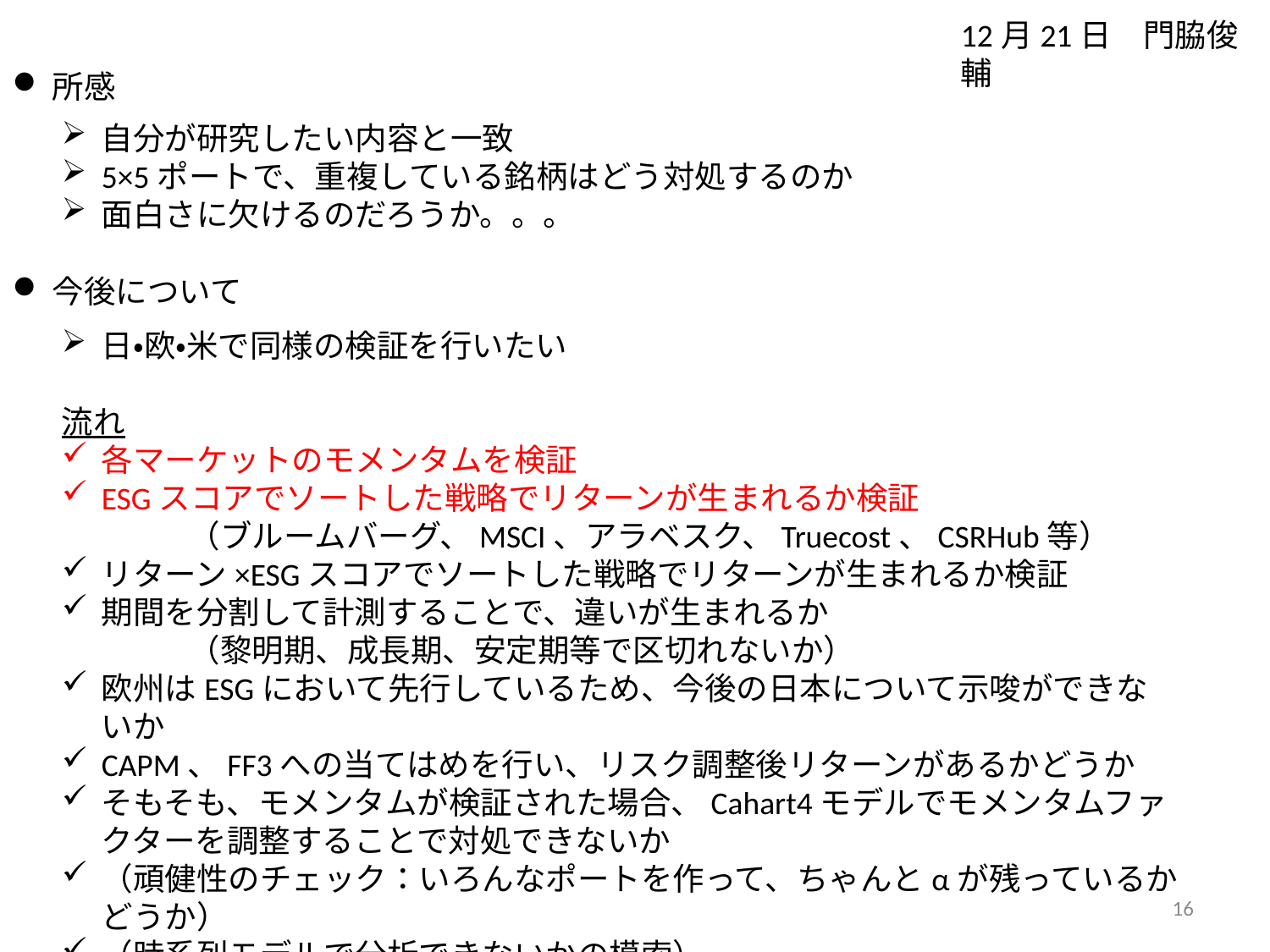

12月21日　門脇俊輔
所感
自分が研究したい内容と一致
5×5ポートで、重複している銘柄はどう対処するのか
面白さに欠けるのだろうか。。。
今後について
日・欧・米で同様の検証を行いたい

流れ
各マーケットのモメンタムを検証
ESGスコアでソートした戦略でリターンが生まれるか検証
	（ブルームバーグ、MSCI、アラベスク、Truecost、CSRHub等）
リターン×ESGスコアでソートした戦略でリターンが生まれるか検証
期間を分割して計測することで、違いが生まれるか
	（黎明期、成長期、安定期等で区切れないか）
欧州はESGにおいて先行しているため、今後の日本について示唆ができないか
CAPM、FF3への当てはめを行い、リスク調整後リターンがあるかどうか
そもそも、モメンタムが検証された場合、Cahart4モデルでモメンタムファクターを調整することで対処できないか
（頑健性のチェック：いろんなポートを作って、ちゃんとαが残っているかどうか）
（時系列モデルで分析できないかの模索）
16